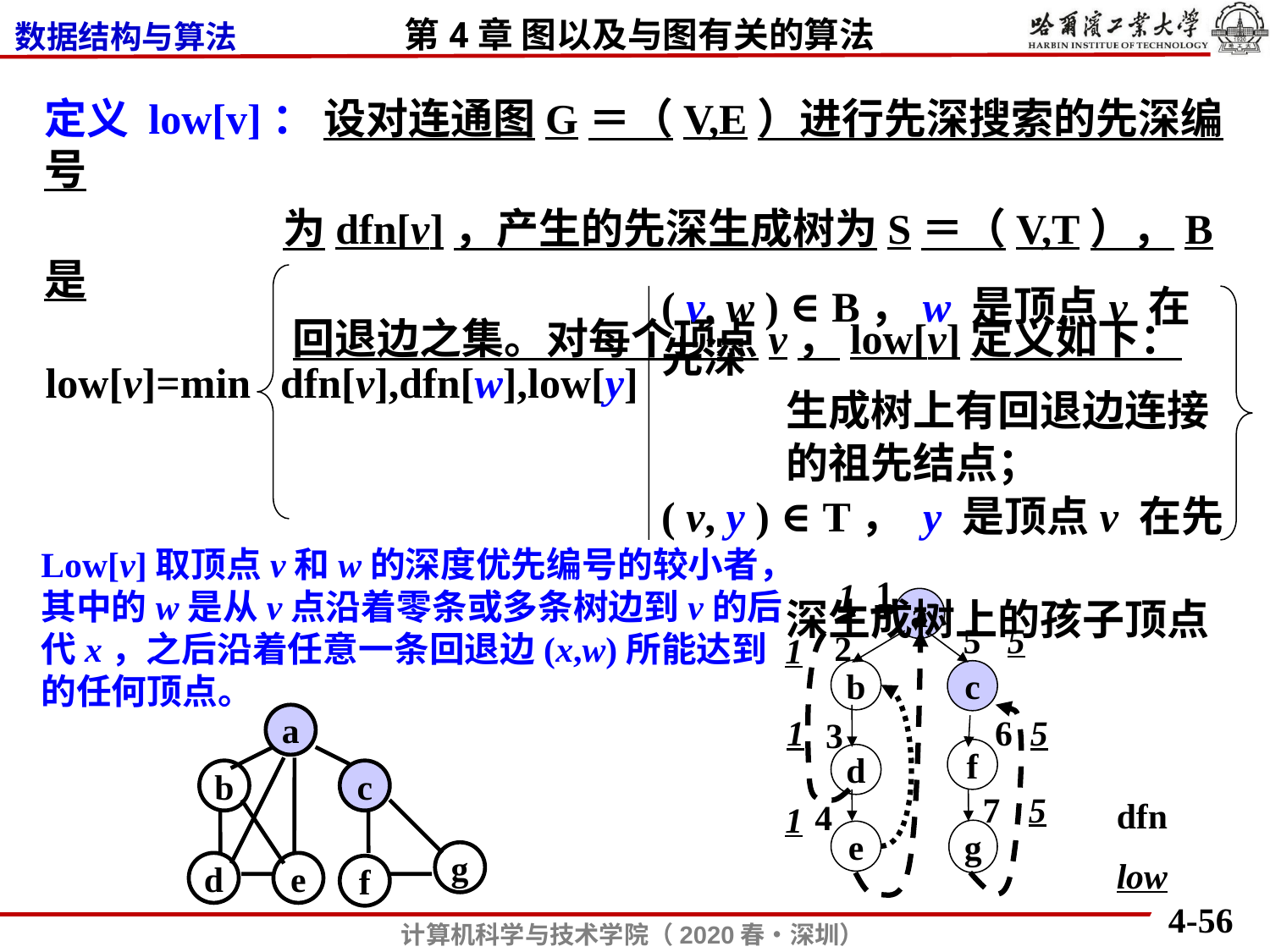

定义 low[v]： 设对连通图G＝（V,E）进行先深搜索的先深编号
                        为dfn[v]，产生的先深生成树为S＝（V,T），B是
                         回退边之集。对每个顶点v，low[v]定义如下：

( v, w ) ∈B，w 是顶点v 在先深
            生成树上有回退边连接
            的祖先结点；
( v, y ) ∈T， y 是顶点v 在先
            深生成树上的孩子顶点

low[v]=min
dfn[v],dfn[w],low[y]
Low[v]取顶点v和w的深度优先编号的较小者，
其中的w是从v点沿着零条或多条树边到v的后
代x，之后沿着任意一条回退边(x,w)所能达到
的任何顶点。
1
1
a

5
5
2
1

b
c
1

6
5
3

f
d
7
5
4

1
g
e
a

b
c

g
d
e
f

 dfn
 low